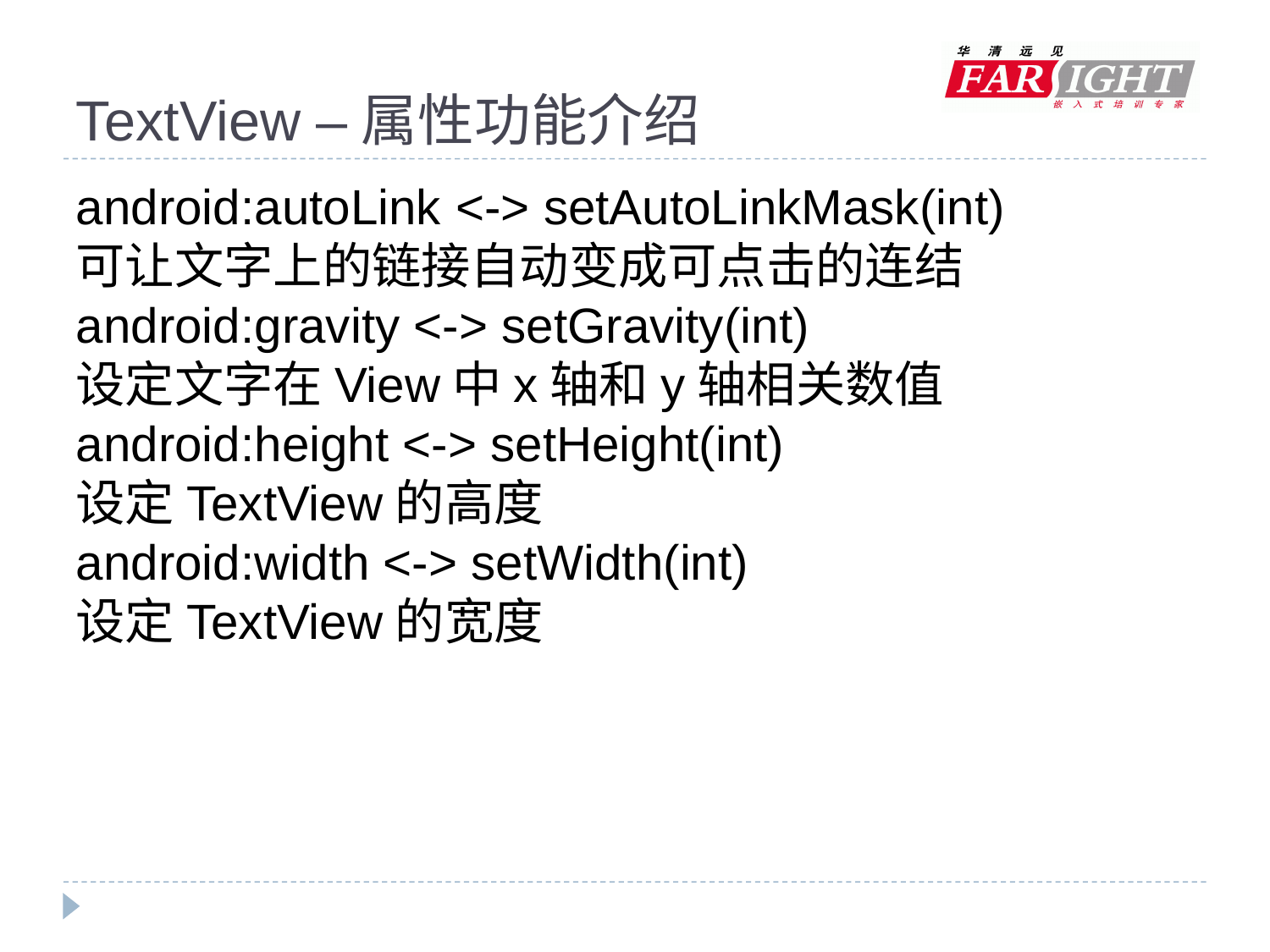

# TextView –属性功能介绍
android:autoLink <-> setAutoLinkMask(int)
可让文字上的链接自动变成可点击的连结
android:gravity <-> setGravity(int)
设定文字在View中x轴和y轴相关数值
android:height <-> setHeight(int)
设定TextView的高度
android:width <-> setWidth(int)
设定TextView的宽度